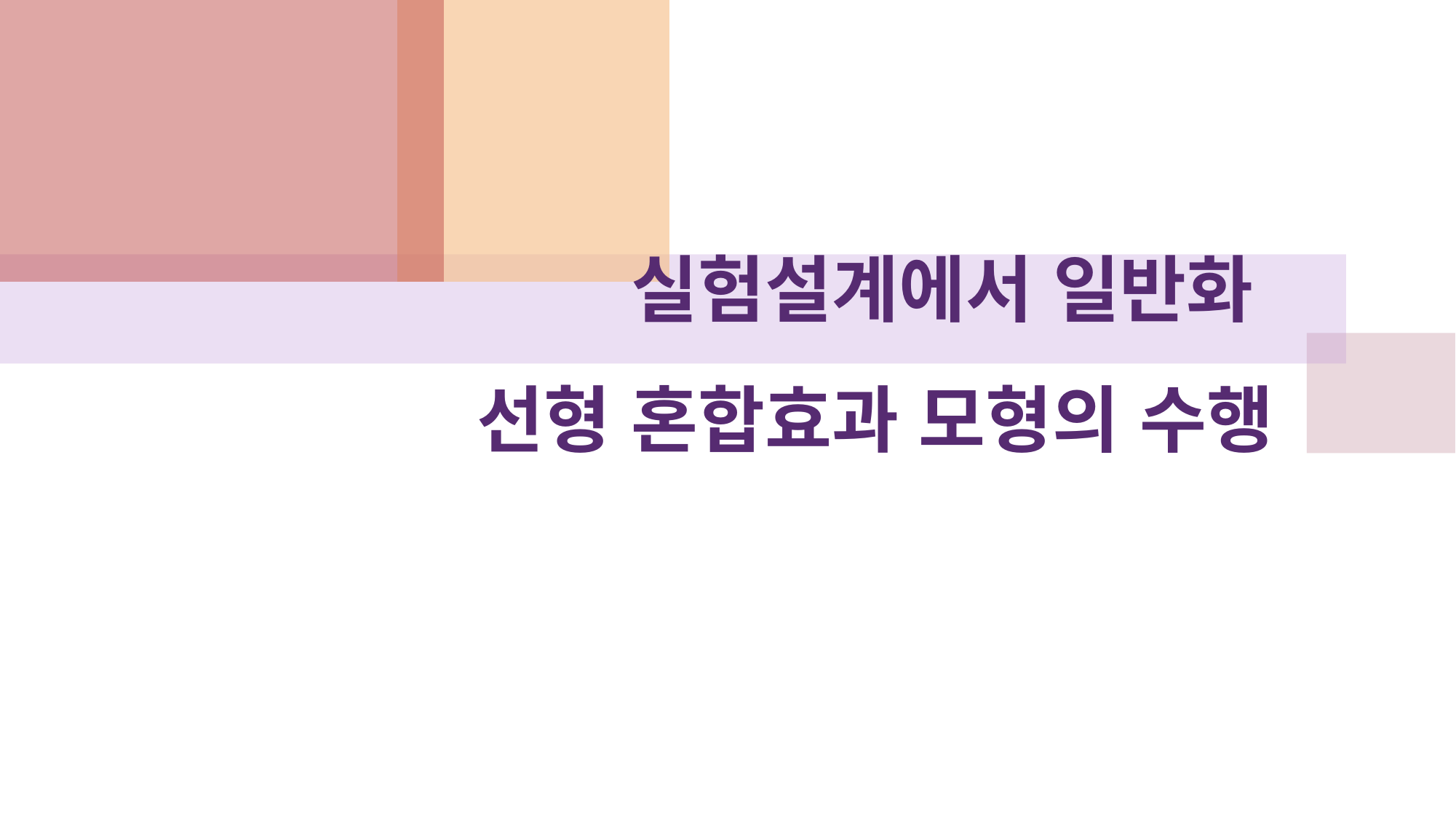

# 실험설계에서 일반화 선형 혼합효과 모형의 수행